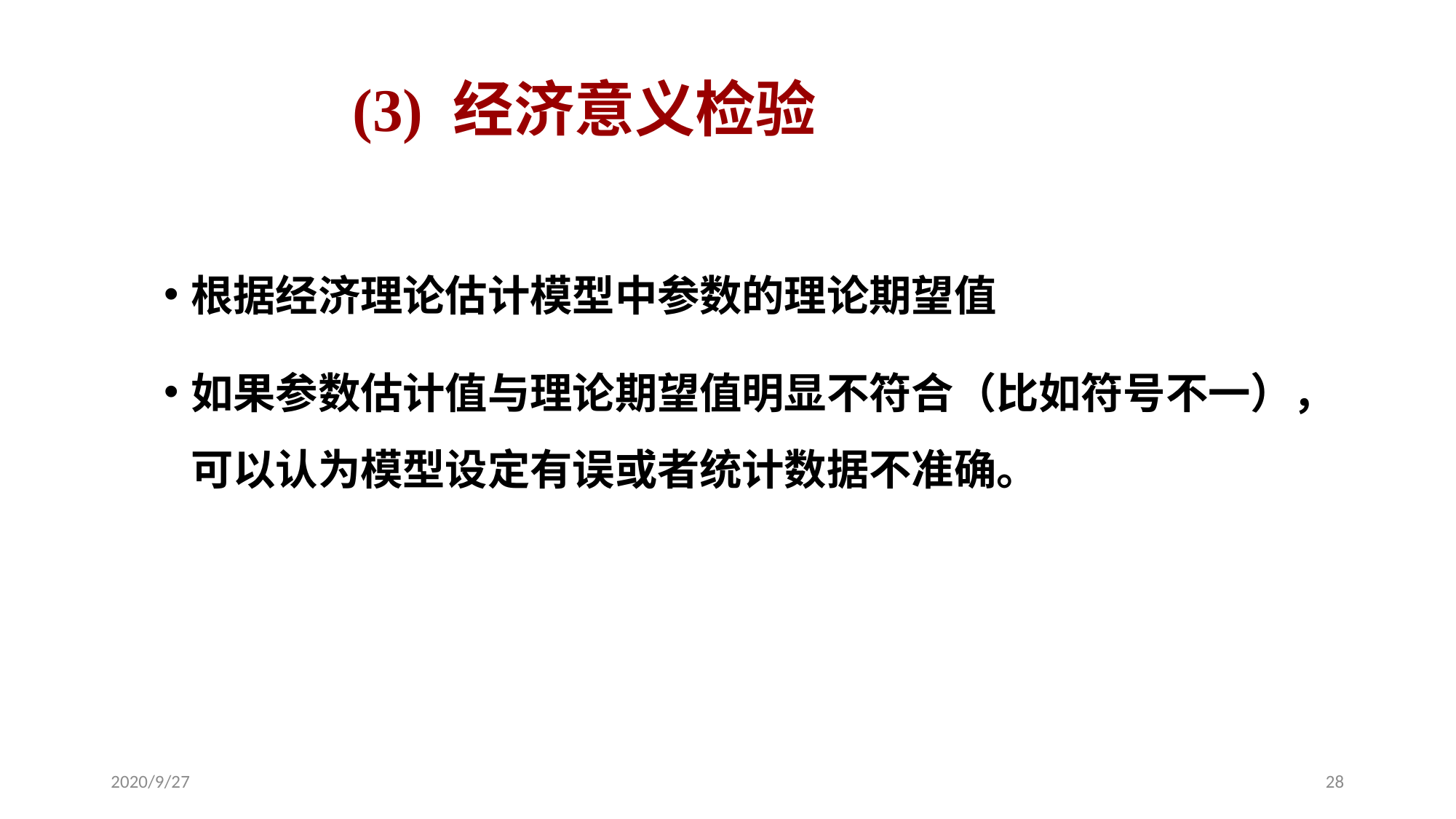

# (3) 经济意义检验
根据经济理论估计模型中参数的理论期望值
如果参数估计值与理论期望值明显不符合（比如符号不一），可以认为模型设定有误或者统计数据不准确。
2020/9/27
28